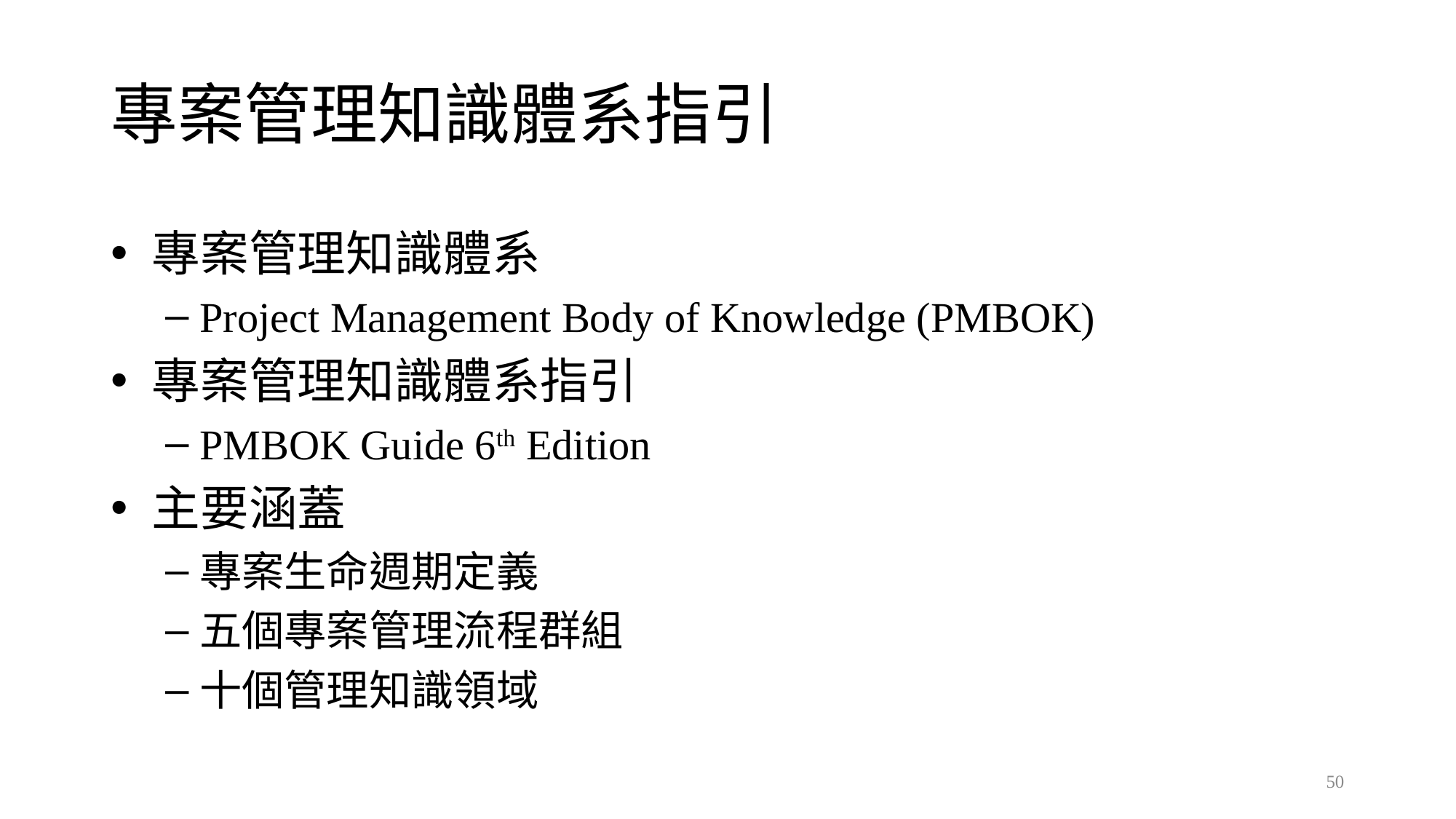

# 專案管理知識體系指引
專案管理知識體系
Project Management Body of Knowledge (PMBOK)
專案管理知識體系指引
PMBOK Guide 6th Edition
主要涵蓋
專案生命週期定義
五個專案管理流程群組
十個管理知識領域
50